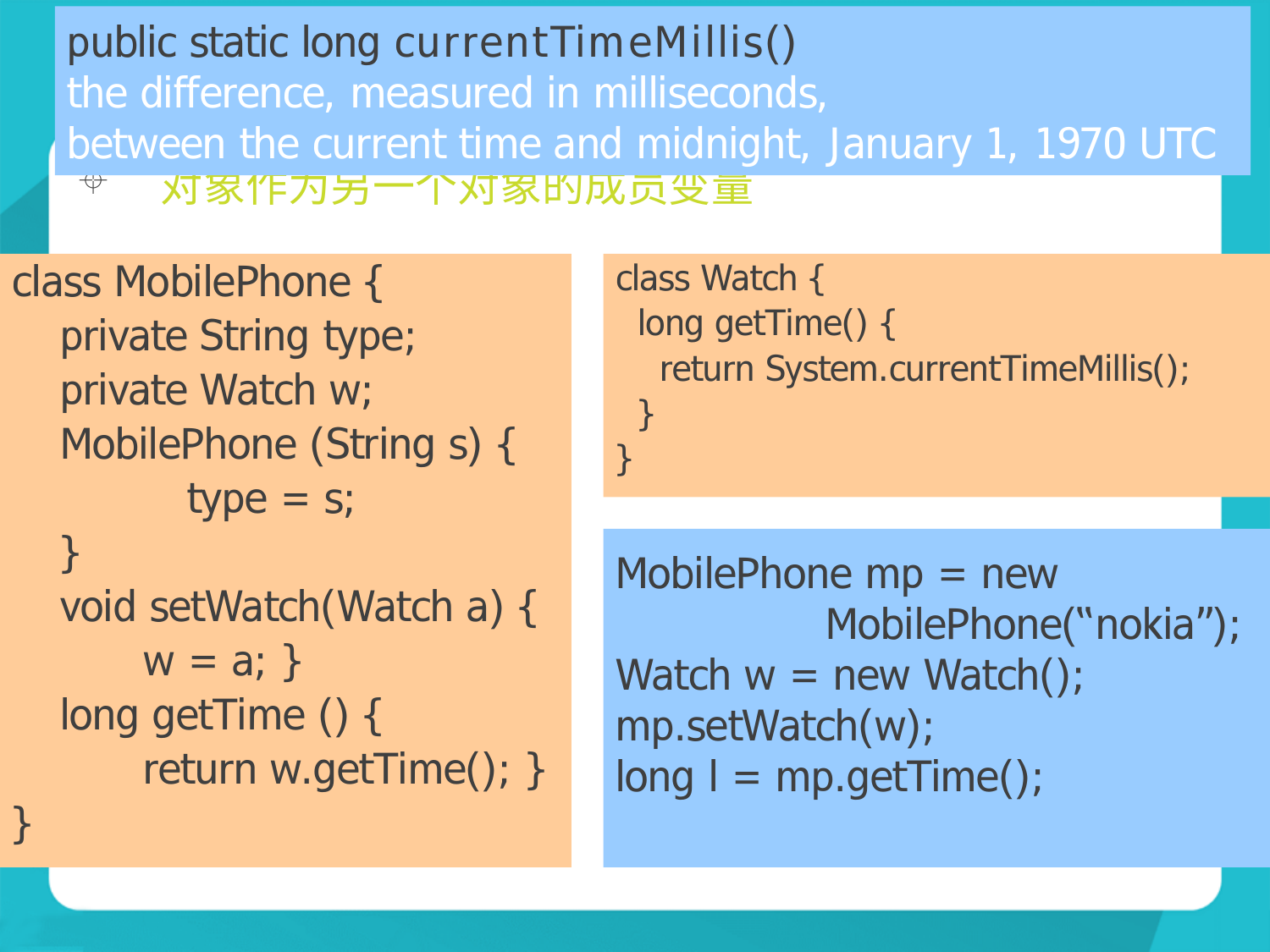

# 对象的使用
public static long currentTimeMillis()
the difference, measured in milliseconds,
between the current time and midnight, January 1, 1970 UTC
对象作为另一个对象的成员变量
class MobilePhone {
	private String type;
	private Watch w;
	MobilePhone (String s) {
		type = s;
	}
	void setWatch(Watch a) {
          w = a; }
	long getTime () {
          return w.getTime(); }
}
class Watch {
  long getTime() {
    return System.currentTimeMillis();
  }
}
MobilePhone mp = new
                MobilePhone(“nokia”);
Watch w = new Watch();
mp.setWatch(w);
long l = mp.getTime();

75